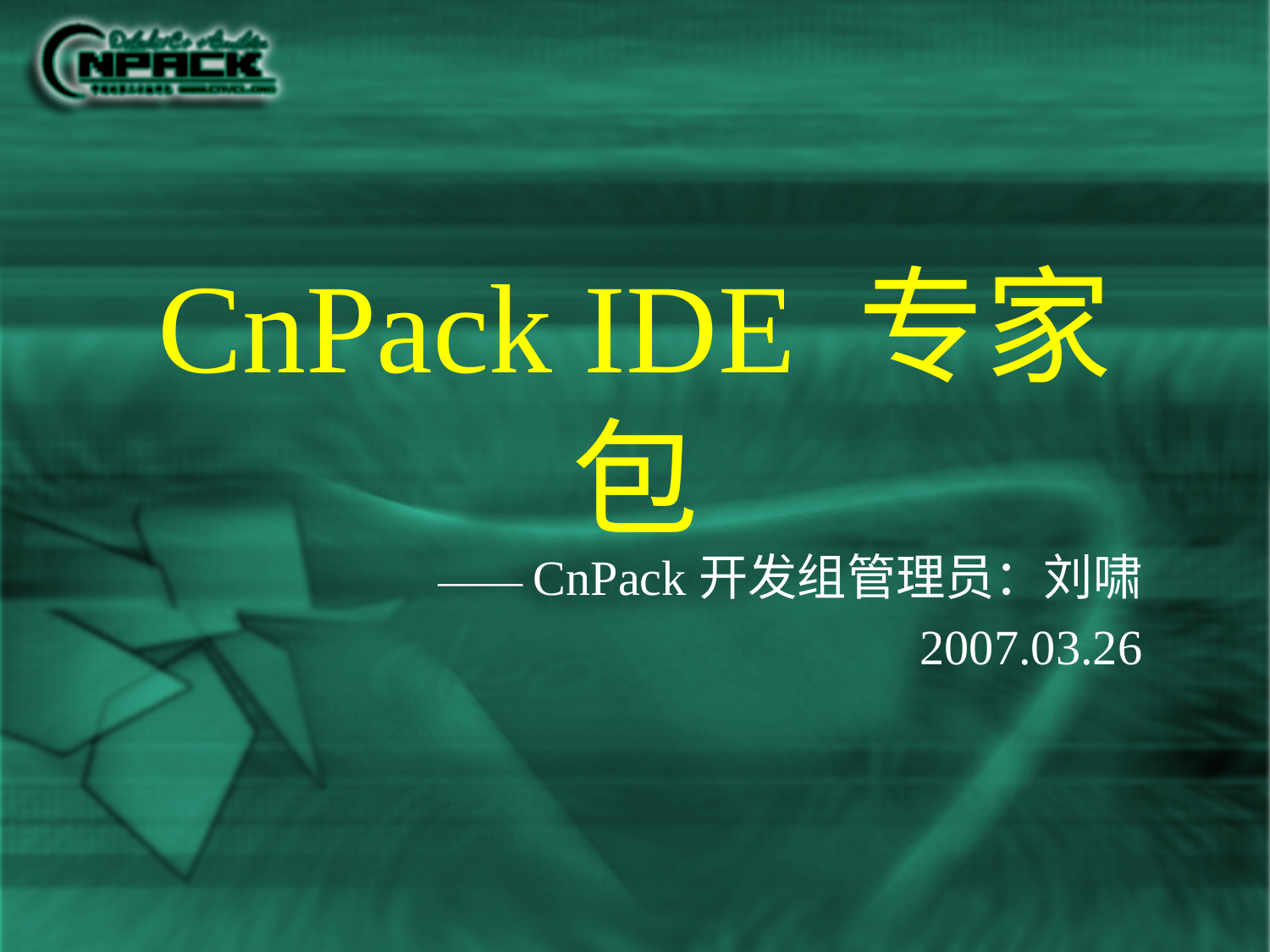

# CnPack IDE 专家包
—— CnPack开发组管理员：刘啸
2007.03.26